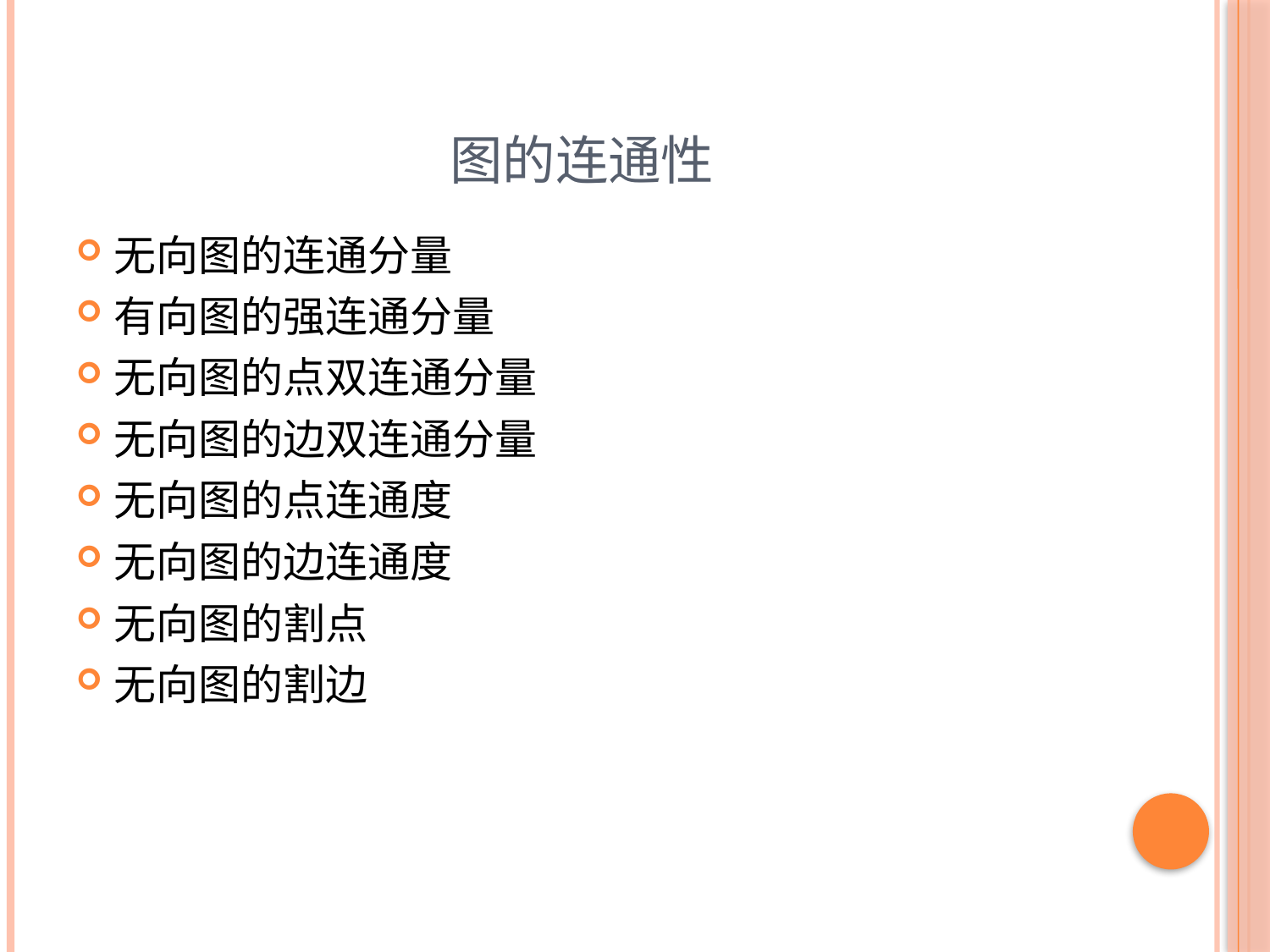

# 图的连通性
无向图的连通分量
有向图的强连通分量
无向图的点双连通分量
无向图的边双连通分量
无向图的点连通度
无向图的边连通度
无向图的割点
无向图的割边